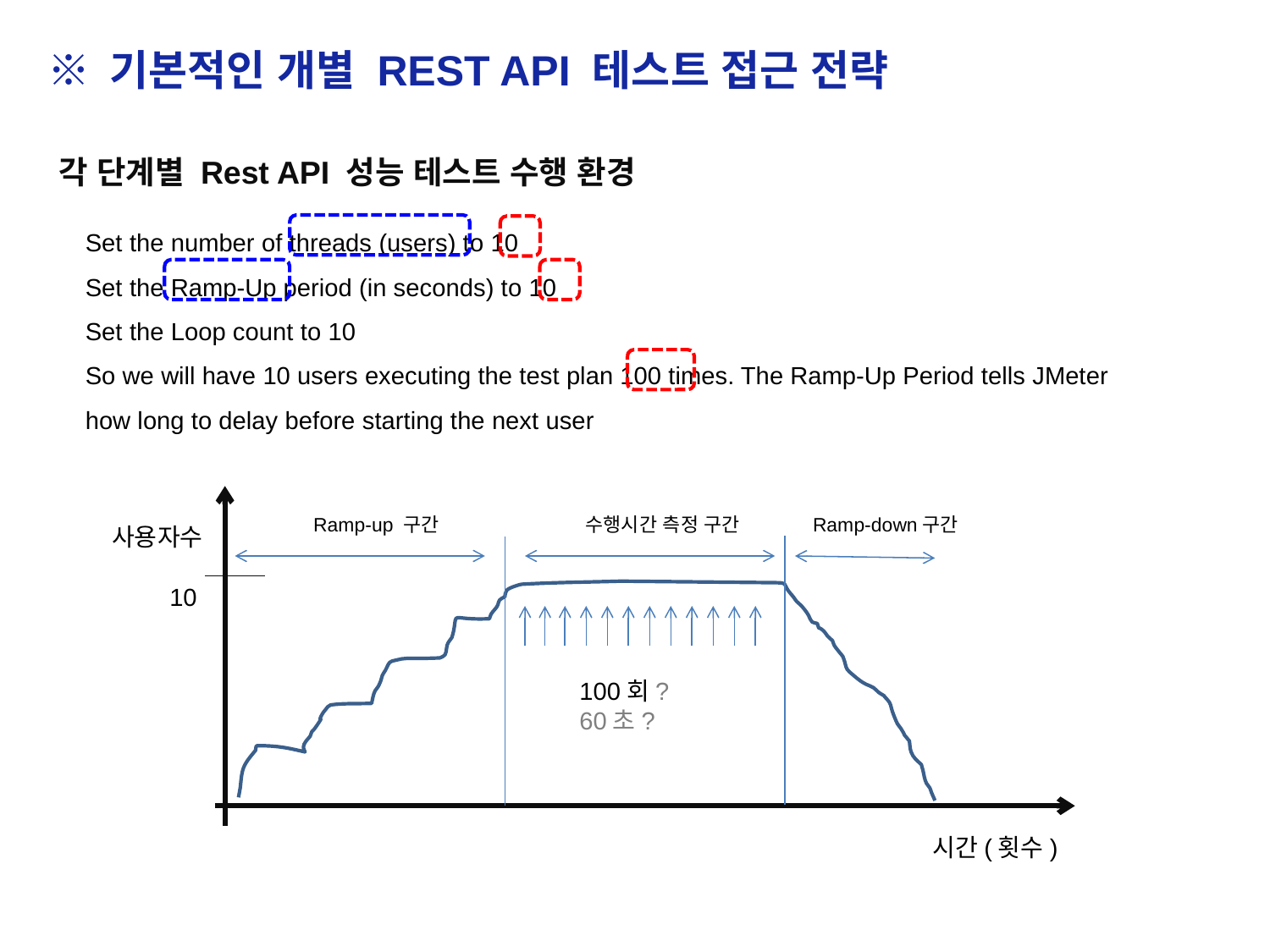

※ 기본적인 개별 REST API 테스트 접근 전략
각 단계별 Rest API 성능 테스트 수행 환경
Set the number of threads (users) to 10
Set the Ramp-Up period (in seconds) to 10
Set the Loop count to 10
So we will have 10 users executing the test plan 100 times. The Ramp-Up Period tells JMeter how long to delay before starting the next user

Ramp-up 구간
수행시간 측정 구간
Ramp-down구간
사용자수
10

100회?
60초?
시간(횟수)